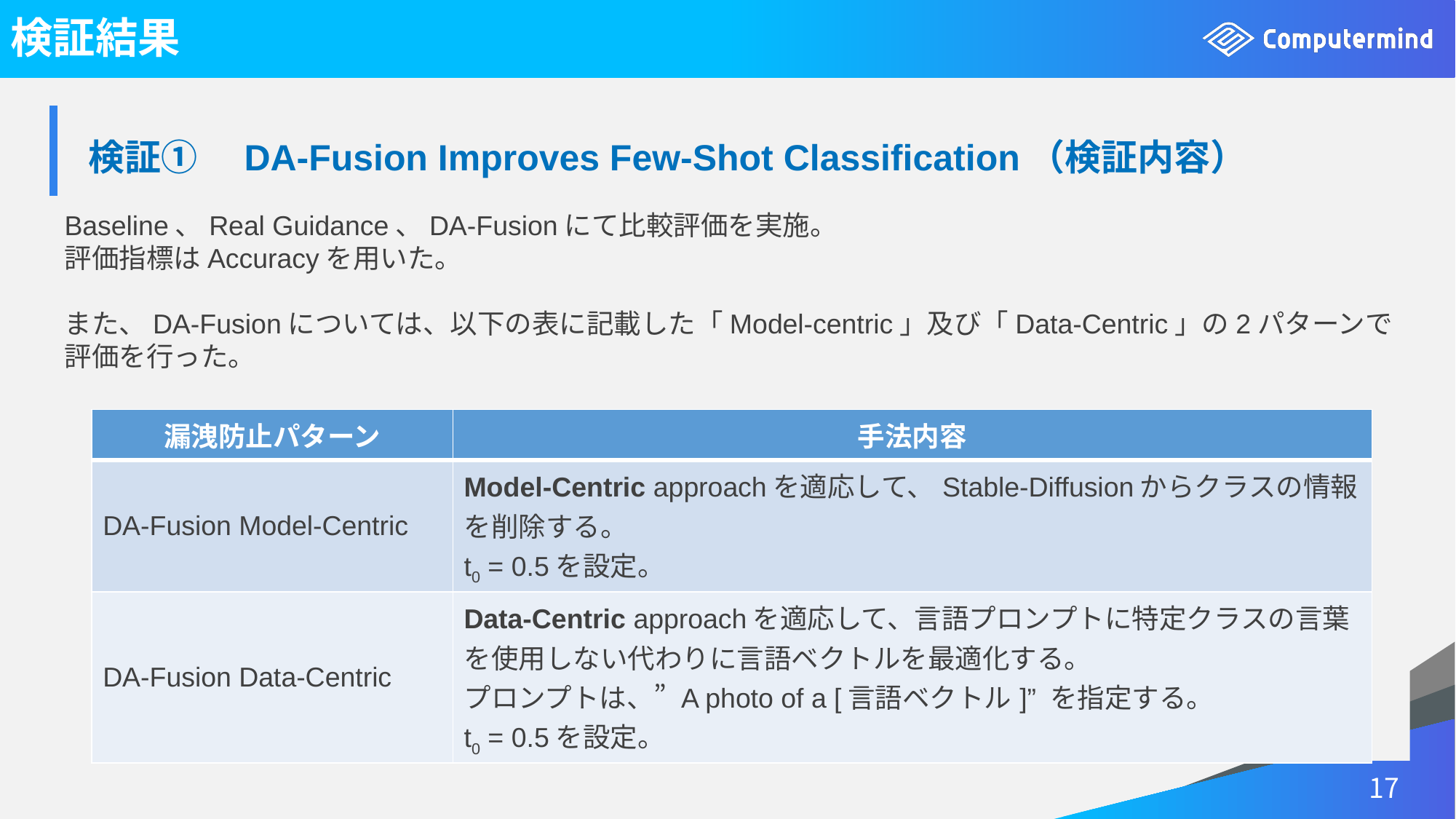

# 検証結果
| 検証①　DA-Fusion Improves Few-Shot Classification（検証内容） |
| --- |
Baseline、Real Guidance、DA-Fusionにて比較評価を実施。
評価指標はAccuracyを用いた。

また、DA-Fusionについては、以下の表に記載した「Model-centric」及び「Data-Centric」の2パターンで評価を行った。
| 漏洩防止パターン | 手法内容 |
| --- | --- |
| DA-Fusion Model-Centric | Model-Centric approachを適応して、Stable-Diffusionからクラスの情報を削除する。 t0 = 0.5を設定。 |
| DA-Fusion Data-Centric | Data-Centric approachを適応して、言語プロンプトに特定クラスの言葉を使用しない代わりに言語ベクトルを最適化する。 プロンプトは、” A photo of a [言語ベクトル]” を指定する。 t0 = 0.5を設定。 |
17